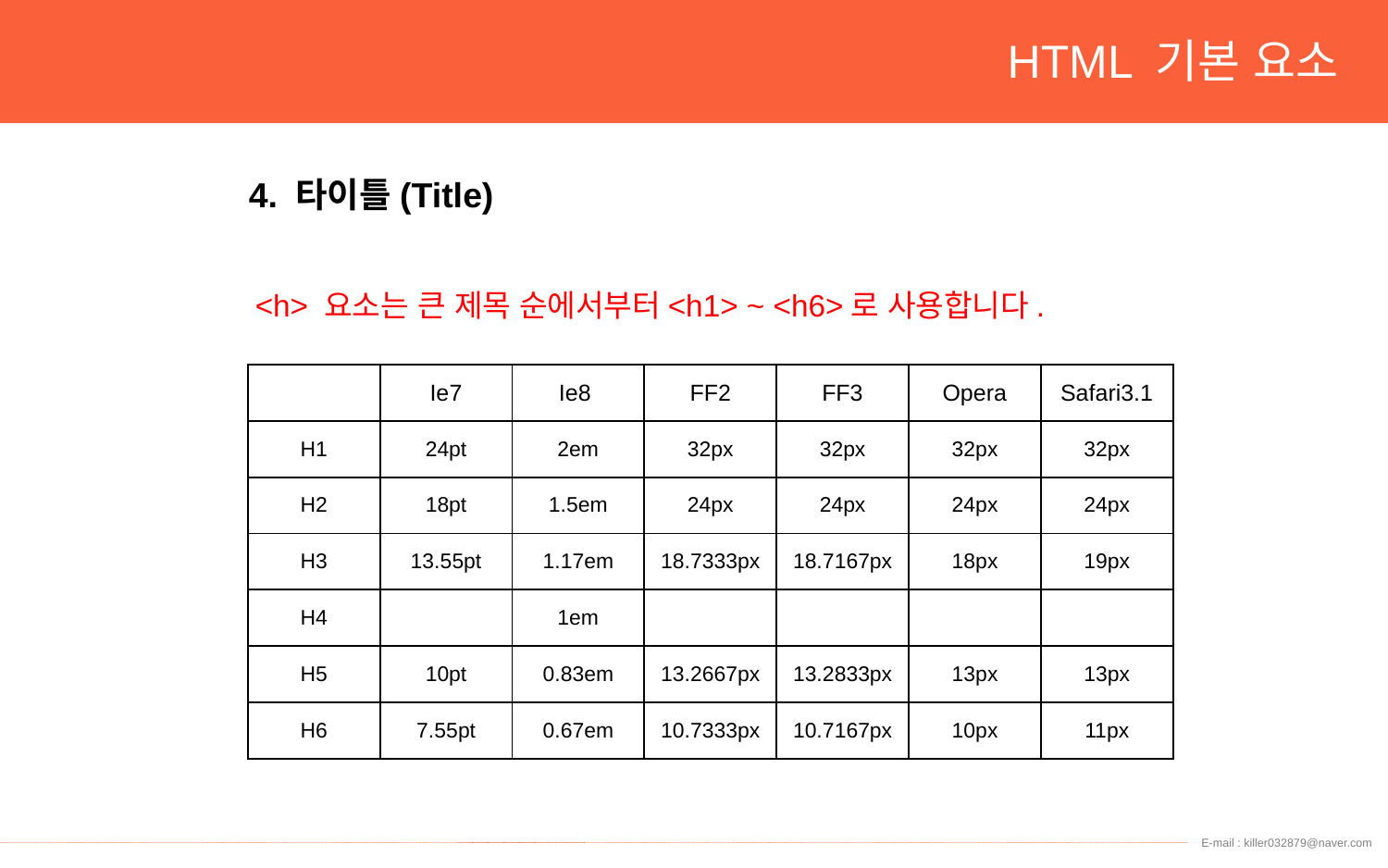

HTML 기본 요소
4. 타이틀(Title)
<h> 요소는 큰 제목 순에서부터<h1> ~ <h6>로 사용합니다.
|  | Ie7 | Ie8 | FF2 | FF3 | Opera | Safari3.1 |
| --- | --- | --- | --- | --- | --- | --- |
| H1 | 24pt | 2em | 32px | 32px | 32px | 32px |
| H2 | 18pt | 1.5em | 24px | 24px | 24px | 24px |
| H3 | 13.55pt | 1.17em | 18.7333px | 18.7167px | 18px | 19px |
| H4 |  | 1em |  |  |  |  |
| H5 | 10pt | 0.83em | 13.2667px | 13.2833px | 13px | 13px |
| H6 | 7.55pt | 0.67em | 10.7333px | 10.7167px | 10px | 11px |